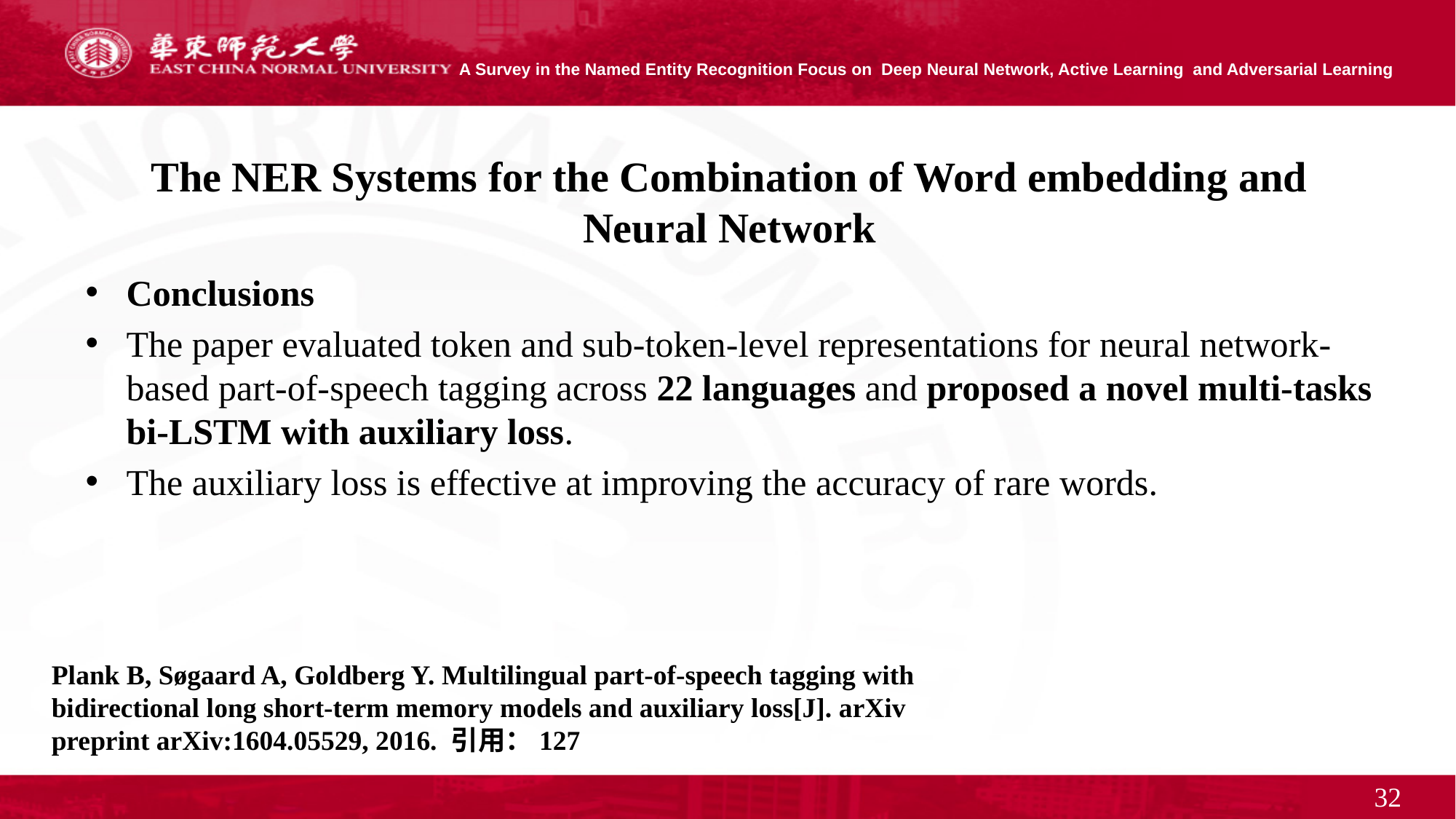

# The NER Systems for the Combination of Word embedding and Neural Network
Conclusions
The paper evaluated token and sub-token-level representations for neural network-based part-of-speech tagging across 22 languages and proposed a novel multi-tasks bi-LSTM with auxiliary loss.
The auxiliary loss is effective at improving the accuracy of rare words.

Plank B, Søgaard A, Goldberg Y. Multilingual part-of-speech tagging with bidirectional long short-term memory models and auxiliary loss[J]. arXiv preprint arXiv:1604.05529, 2016. 引用：127
32